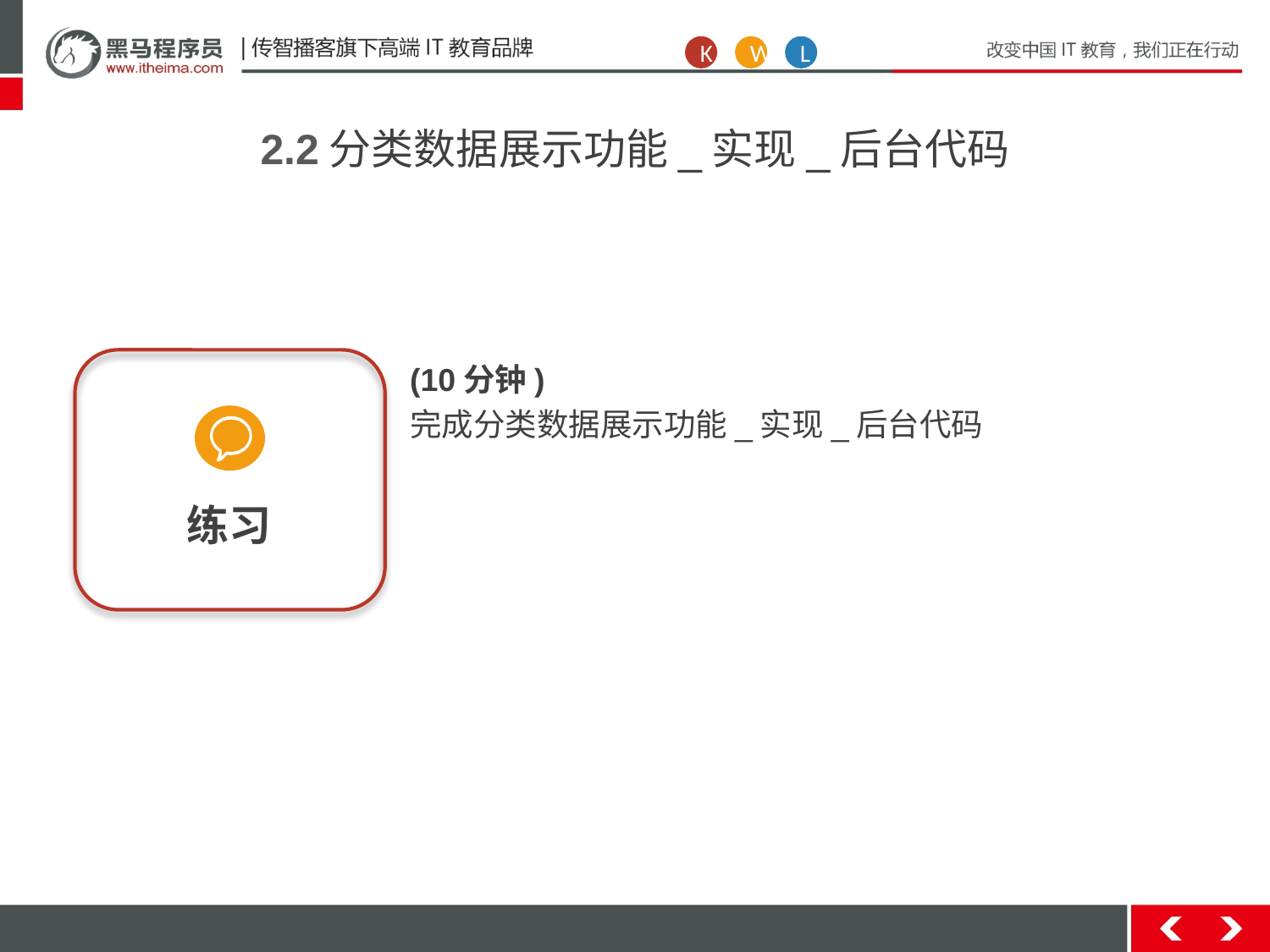

K
W
L
2.2分类数据展示功能_实现_后台代码

练习
(10分钟)
完成分类数据展示功能_实现_后台代码